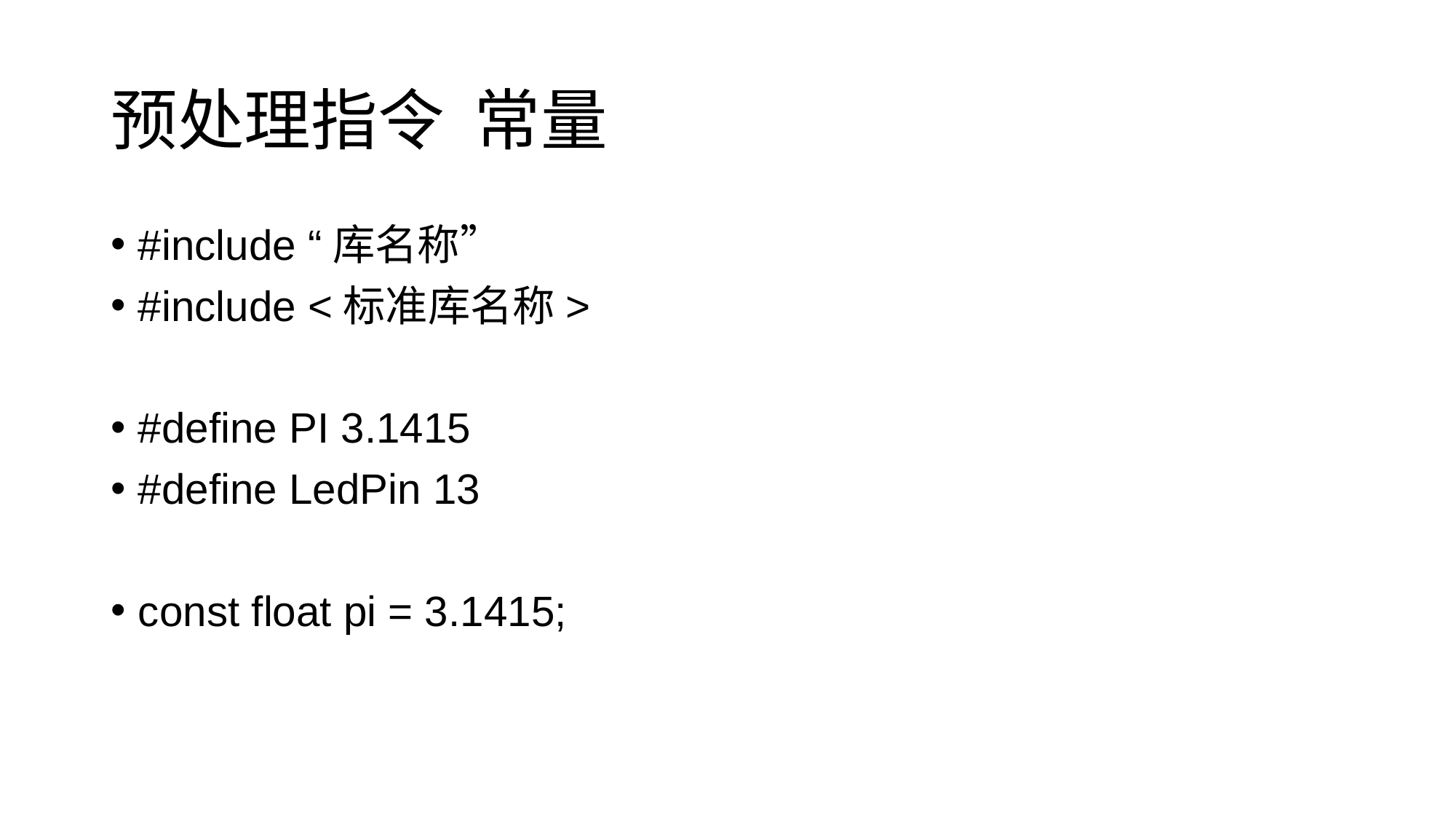

# 预处理指令  常量
#include “库名称”
#include <标准库名称>

#define PI 3.1415
#define LedPin 13

const float pi = 3.1415;